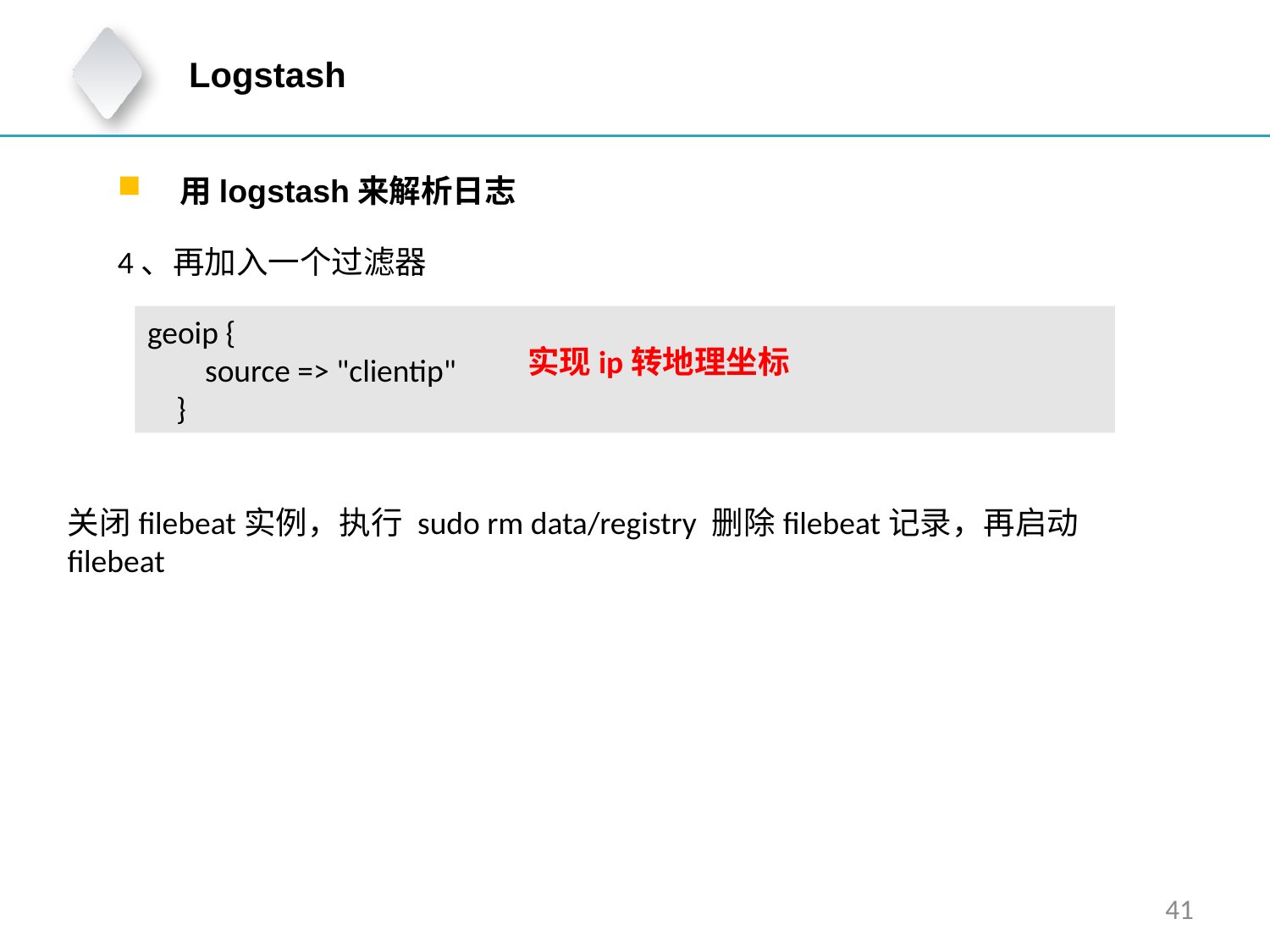

Logstash
 用logstash来解析日志
4、再加入一个过滤器
geoip {
        source => "clientip"
    }
实现ip转地理坐标
关闭filebeat实例，执行 sudo rm data/registry 删除filebeat记录，再启动filebeat
41